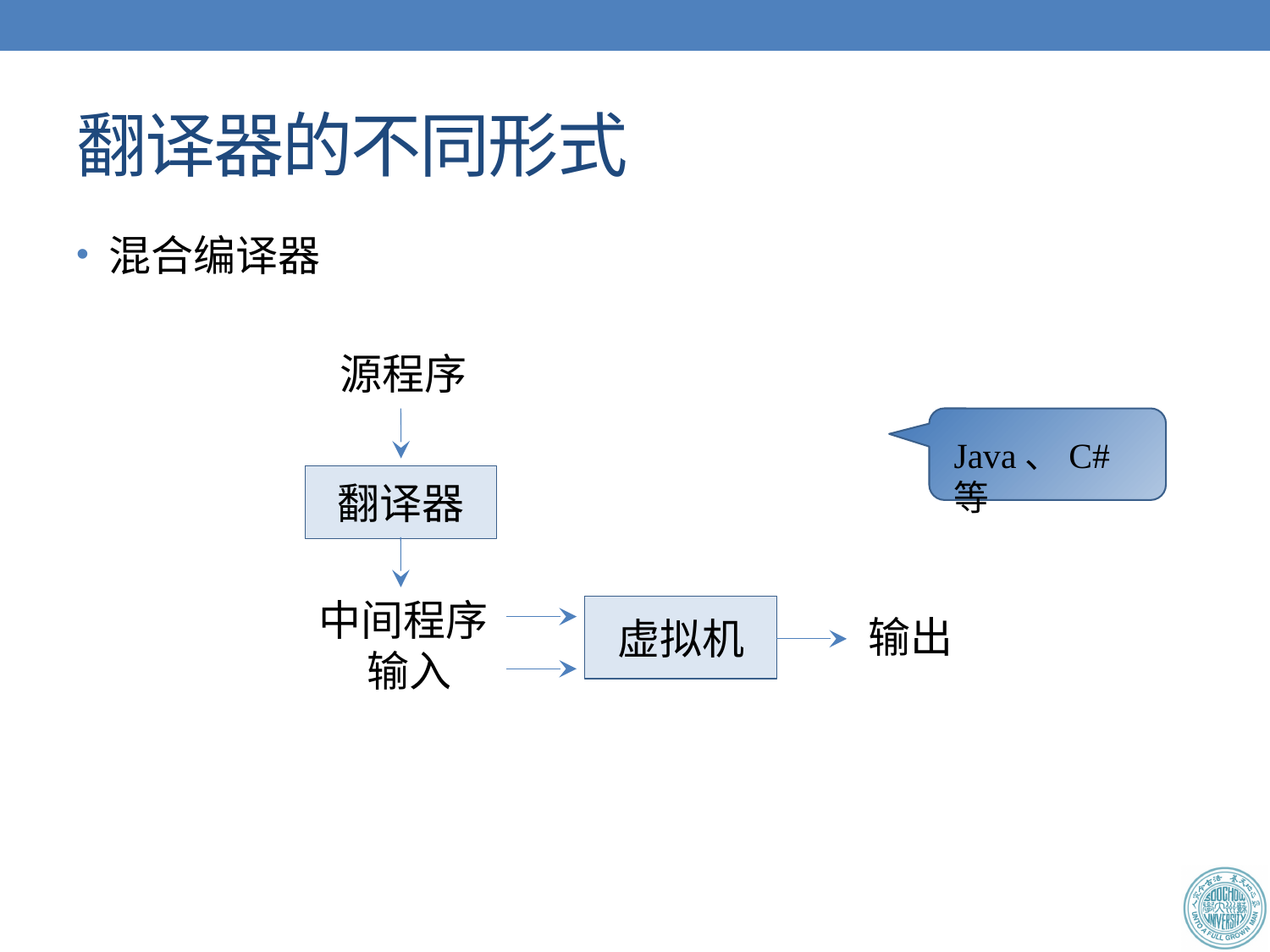

# 翻译器的不同形式
 混合编译器
源程序
翻译器
中间程序
    输入
虚拟机
输出

Java、C#等